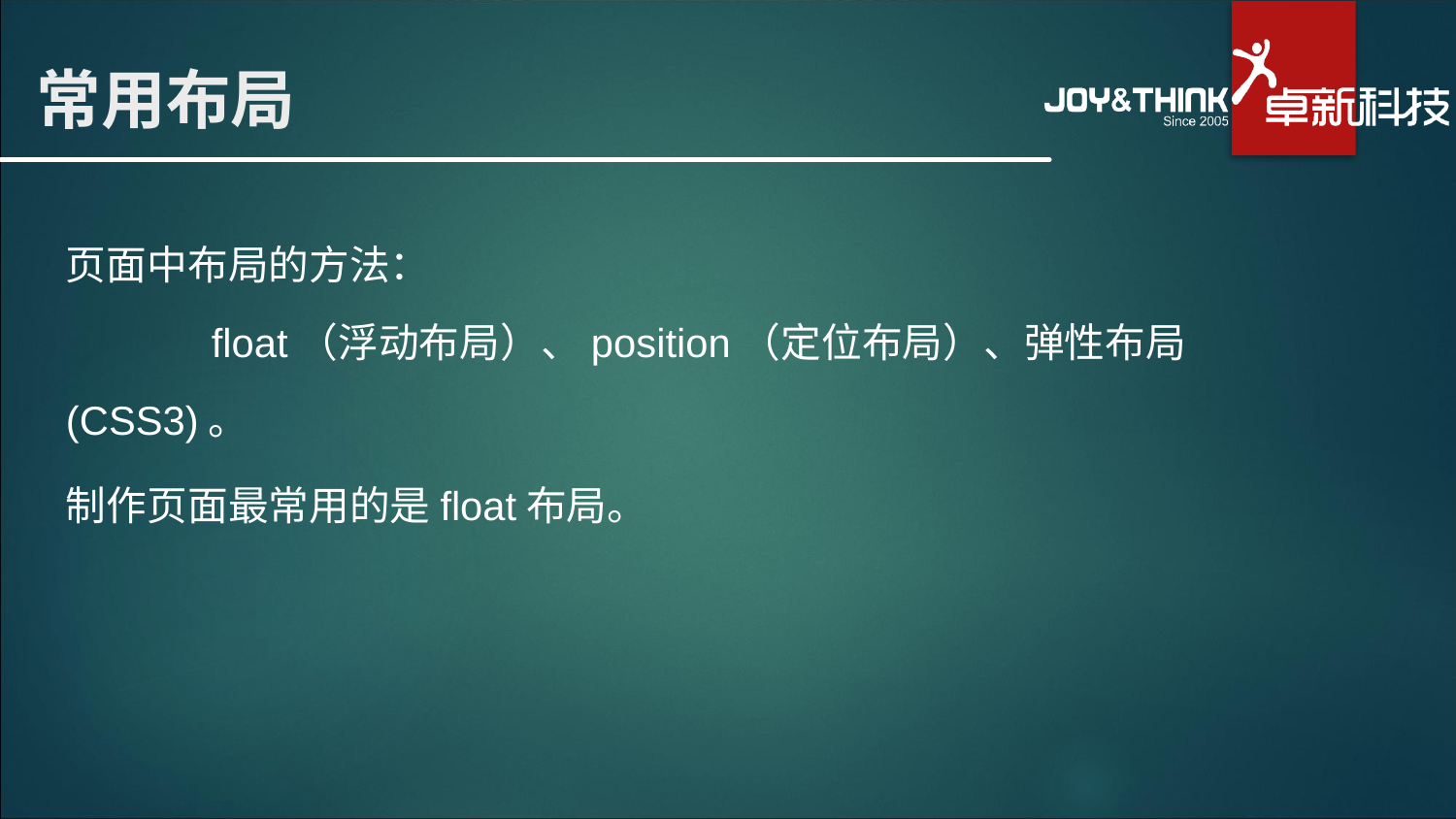

# 常用布局
页面中布局的方法：
	float（浮动布局）、position（定位布局）、弹性布局(CSS3)。
制作页面最常用的是float布局。